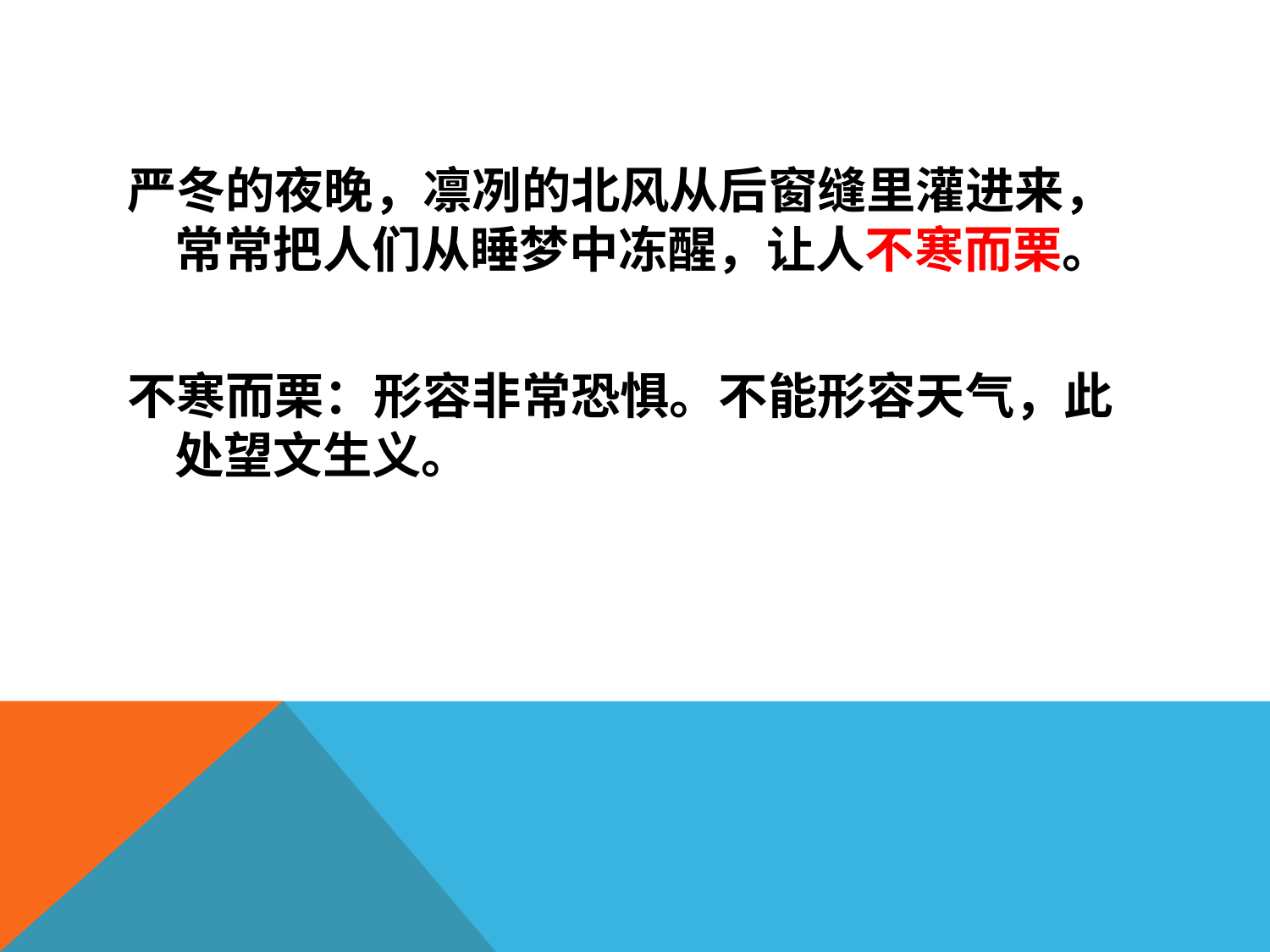

#
严冬的夜晚，凛冽的北风从后窗缝里灌进来，常常把人们从睡梦中冻醒，让人不寒而栗。

不寒而栗：形容非常恐惧。不能形容天气，此处望文生义。